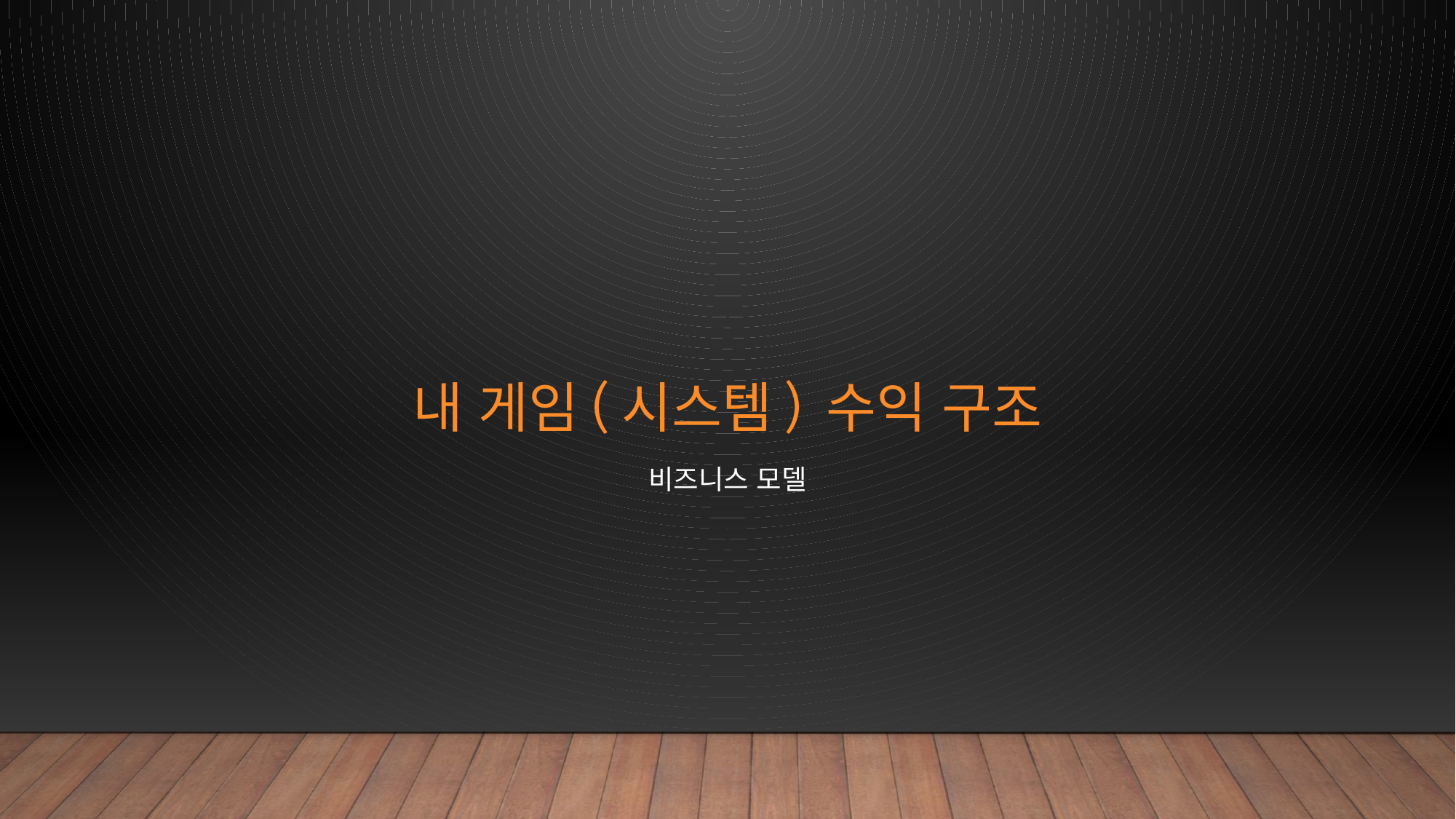

# 내 게임(시스템) 수익 구조
비즈니스 모델